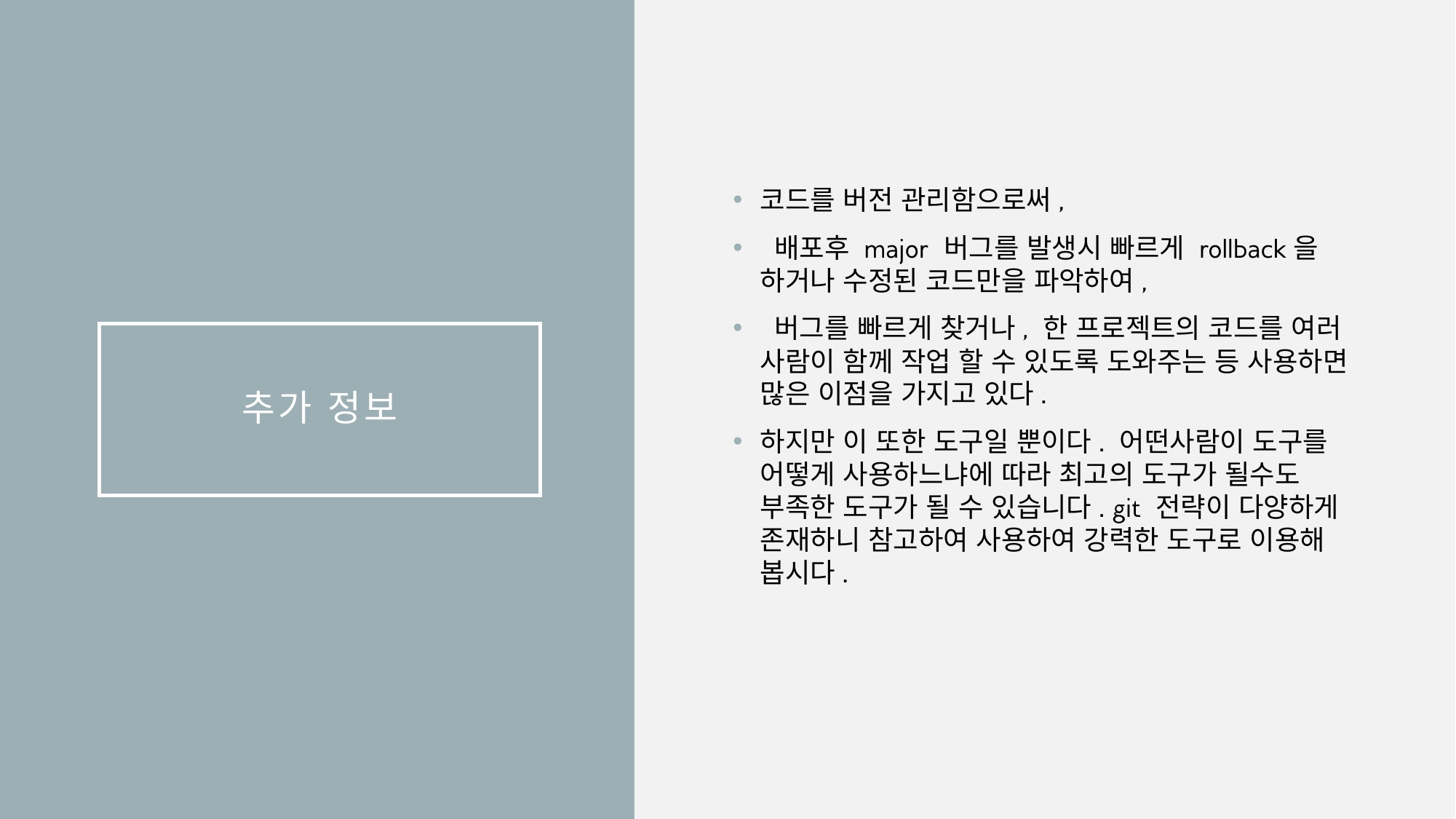

코드를 버전 관리함으로써,
 배포후 major 버그를 발생시 빠르게 rollback을 하거나 수정된 코드만을 파악하여,
 버그를 빠르게 찾거나, 한 프로젝트의 코드를 여러 사람이 함께 작업 할 수 있도록 도와주는 등 사용하면 많은 이점을 가지고 있다.
하지만 이 또한 도구일 뿐이다. 어떤사람이 도구를 어떻게 사용하느냐에 따라 최고의 도구가 될수도 부족한 도구가 될 수 있습니다. git 전략이 다양하게 존재하니 참고하여 사용하여 강력한 도구로 이용해 봅시다.

# 추가 정보